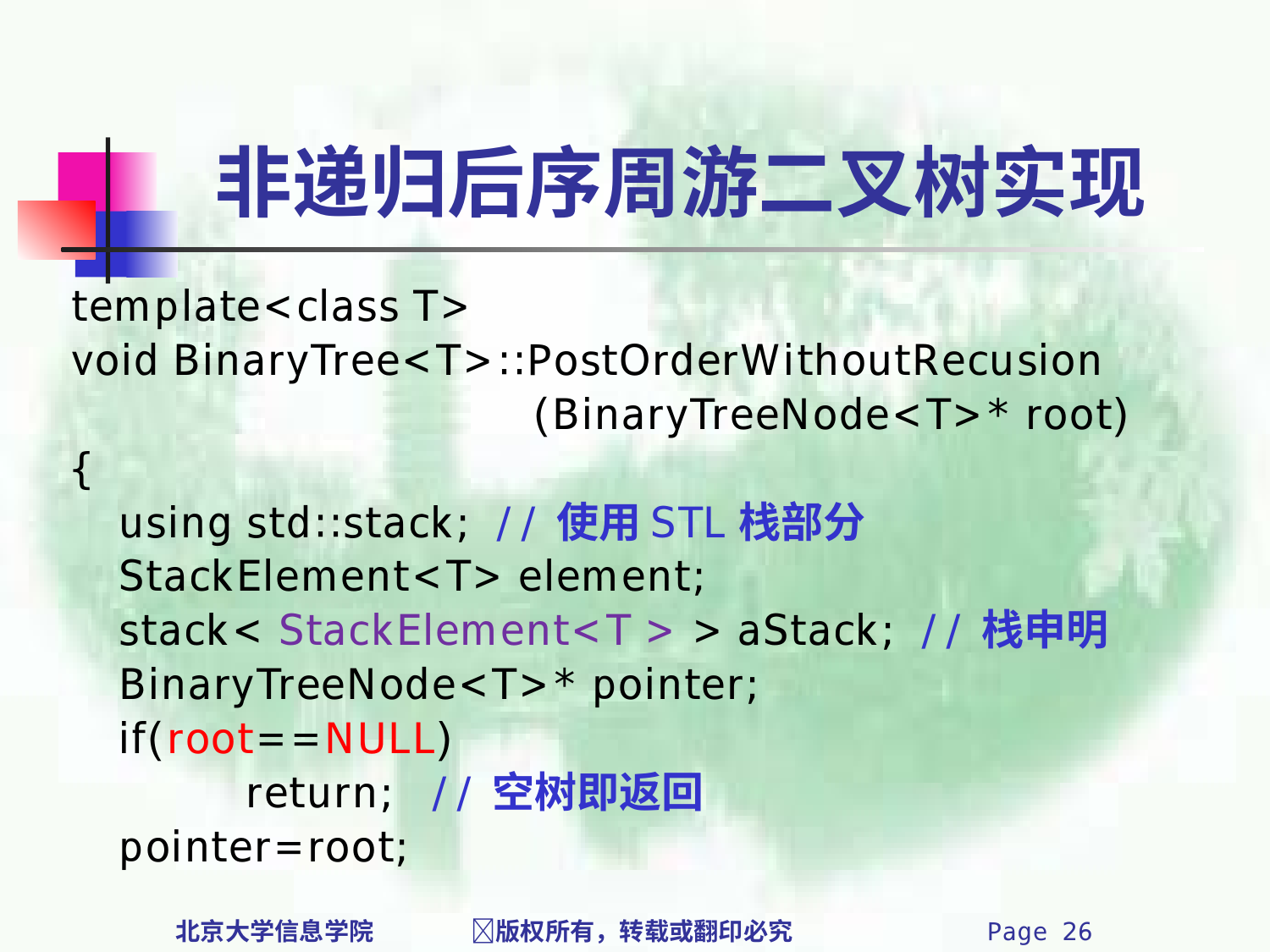

# 非递归后序周游二叉树实现
template<class T>
void BinaryTree<T>::PostOrderWithoutRecusion
                                     (BinaryTreeNode<T>* root)
{
	using std::stack;  //使用STL栈部分
	StackElement<T> element;
	stack< StackElement<T > > aStack;  //栈申明
	BinaryTreeNode<T>* pointer;
	if(root==NULL)
		return;   //空树即返回
	pointer=root;
北京大学信息学院                 ©版权所有，转载或翻印必究                                 Page  26